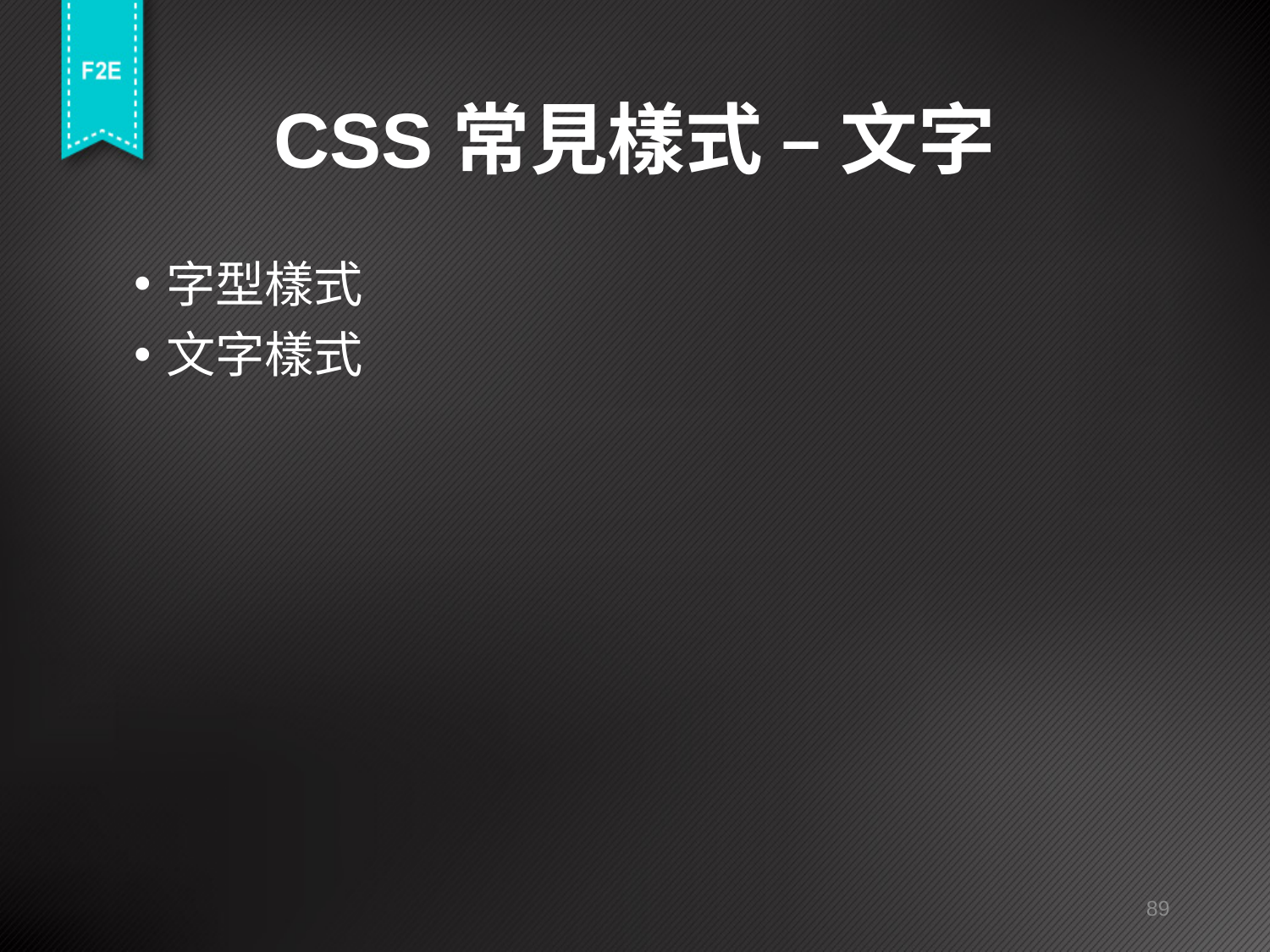

# CSS常見樣式 – 文字
字型樣式
文字樣式
89